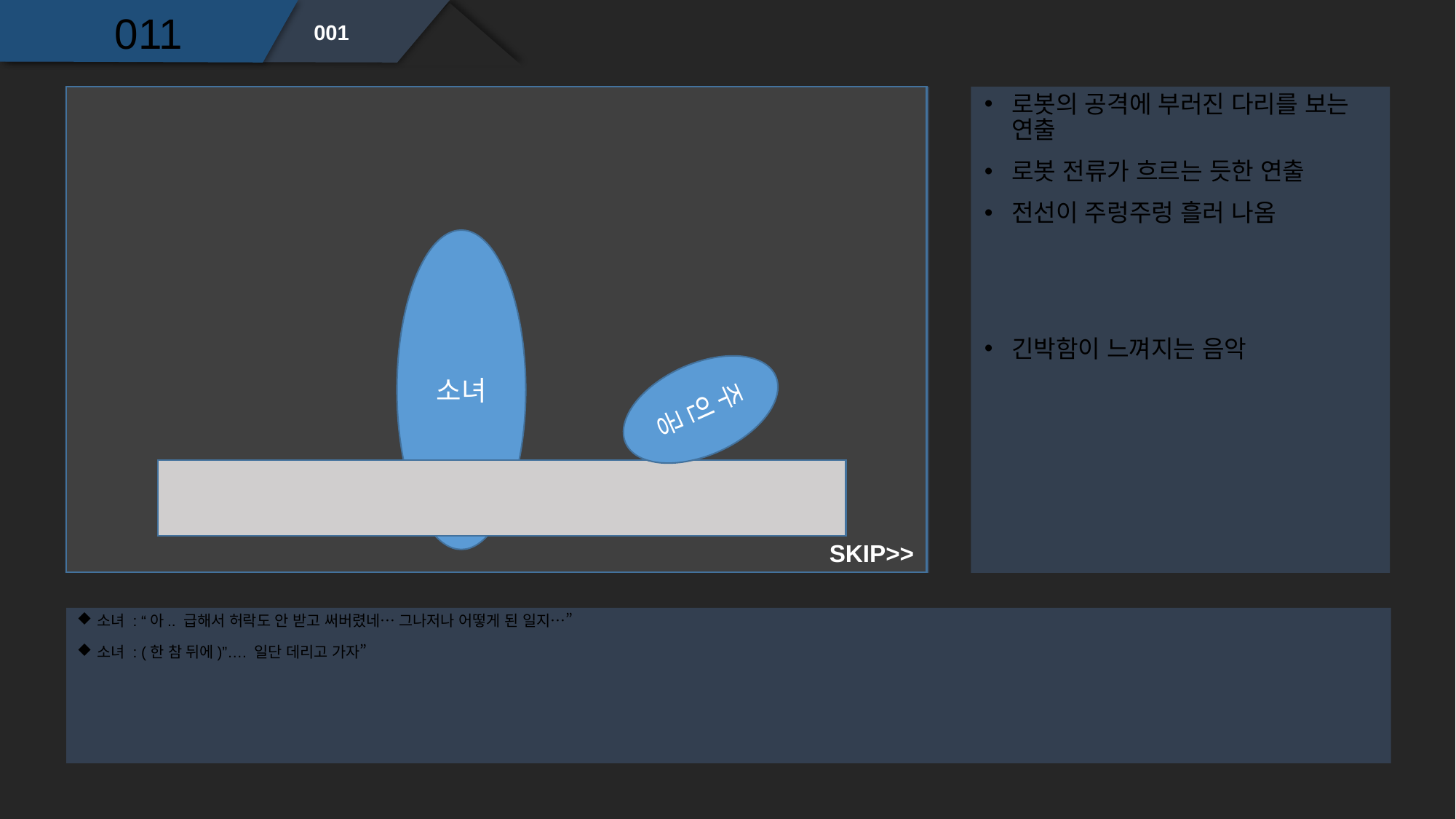

011
001

로봇의 공격에 부러진 다리를 보는 연출
로봇 전류가 흐르는 듯한 연출
전선이 주렁주렁 흘러 나옴

소녀
주인공
긴박함이 느껴지는 음악

SKIP>>
소녀 : “아.. 급해서 허락도 안 받고 써버렸네… 그나저나 어떻게 된 일지…”
소녀 : (한 참 뒤에)”…. 일단 데리고 가자”